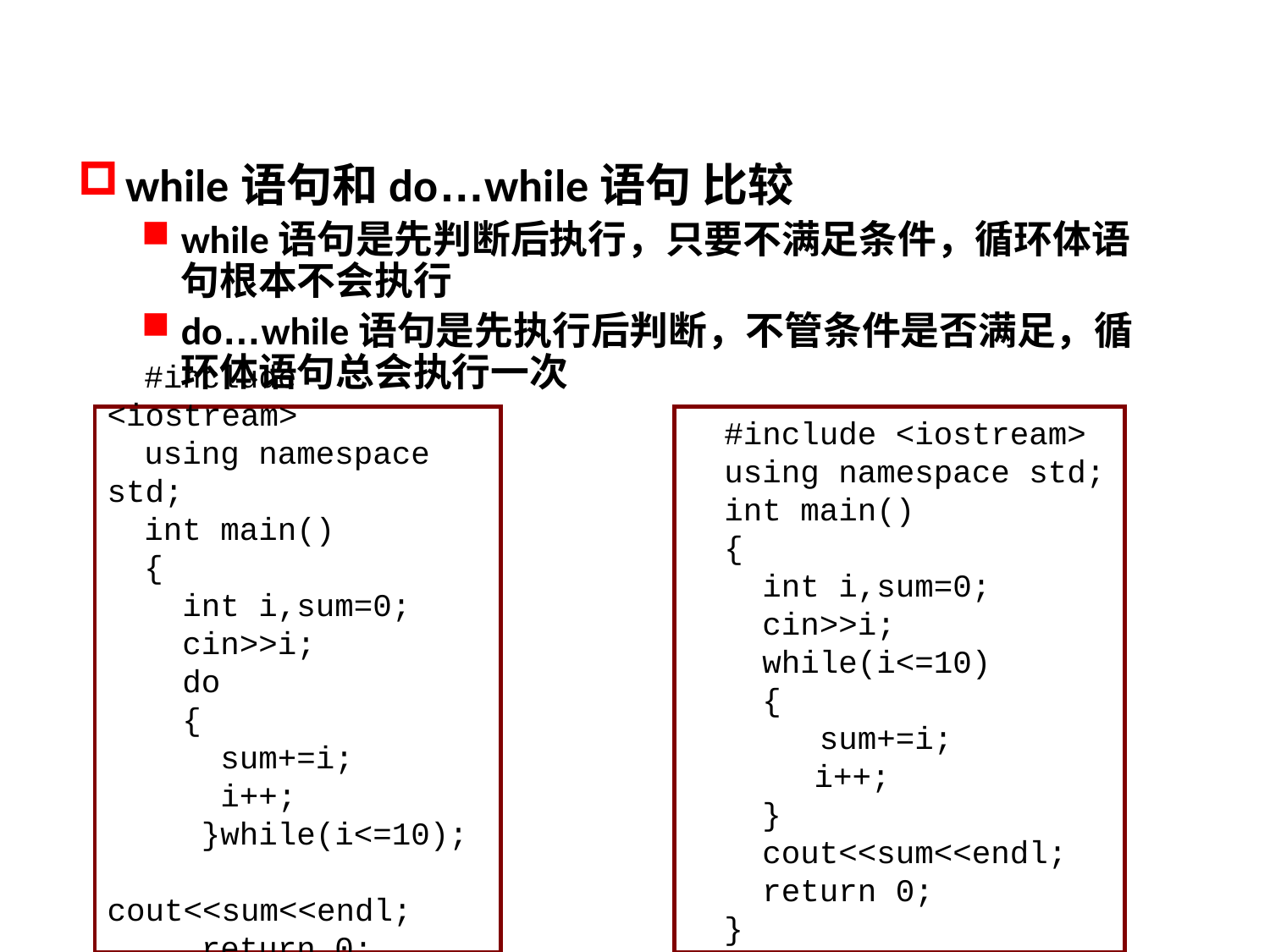

#
while语句和do…while语句 比较
while语句是先判断后执行，只要不满足条件，循环体语句根本不会执行
do…while语句是先执行后判断，不管条件是否满足，循环体语句总会执行一次
#include <iostream>
using namespace std;
int main()
{
  int i,sum=0;
  cin>>i;
  do
  {
    sum+=i;
    i++;
   }while(i<=10);
   cout<<sum<<endl;
   return 0;
}
#include <iostream>
using namespace std;
int main()
{
  int i,sum=0;
  cin>>i;
  while(i<=10)
  {
     sum+=i;
	i++;
  }
  cout<<sum<<endl;
  return 0;
}